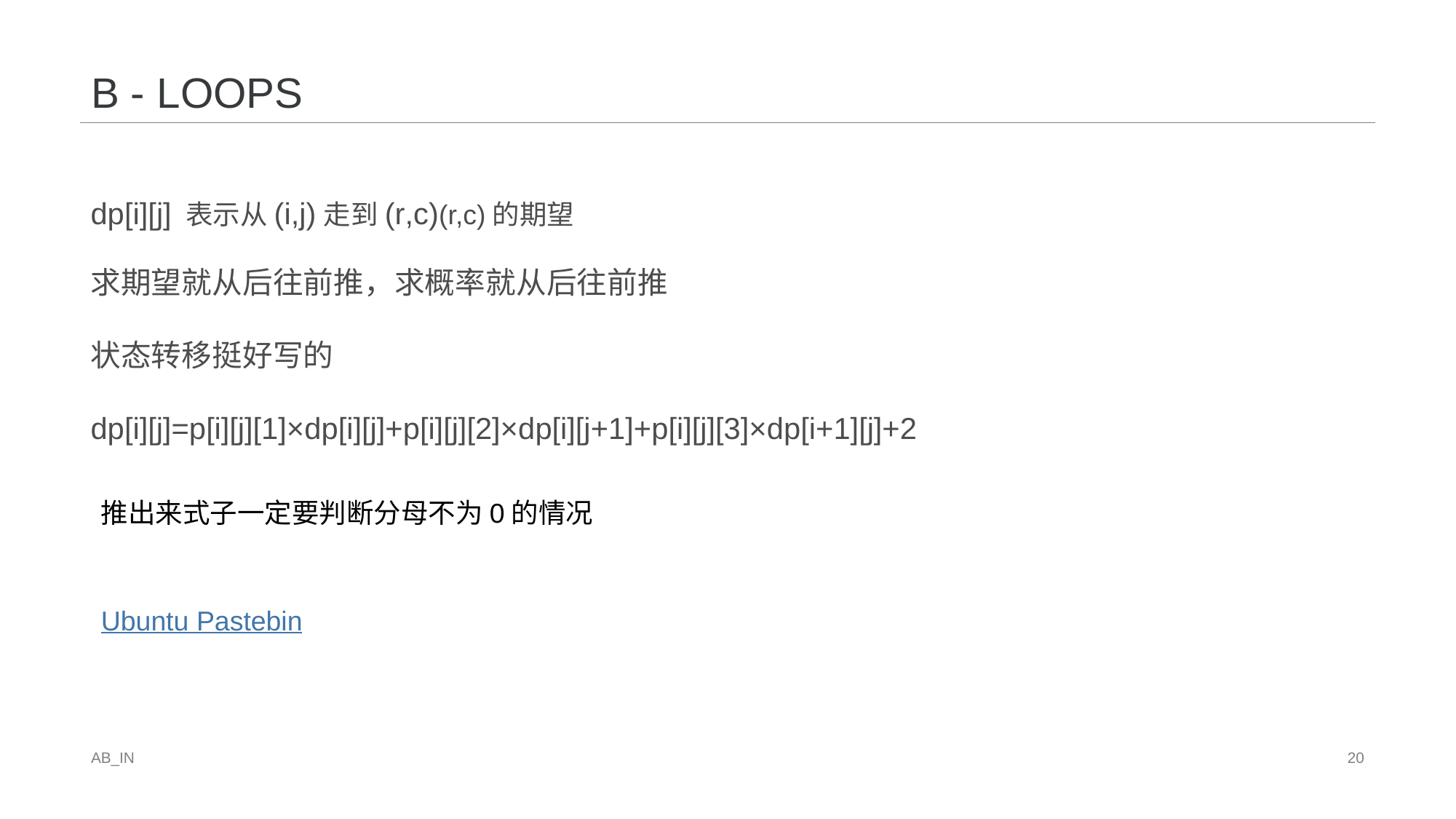

# B - LOOPS
dp[i][j] 表示从(i,j)走到(r,c)(r,c)的期望

求期望就从后往前推，求概率就从后往前推

状态转移挺好写的

dp[i][j]=p[i][j][1]×dp[i][j]+p[i][j][2]×dp[i][j+1]+p[i][j][3]×dp[i+1][j]+2
推出来式子一定要判断分母不为0的情况
Ubuntu Pastebin
AB_IN
20